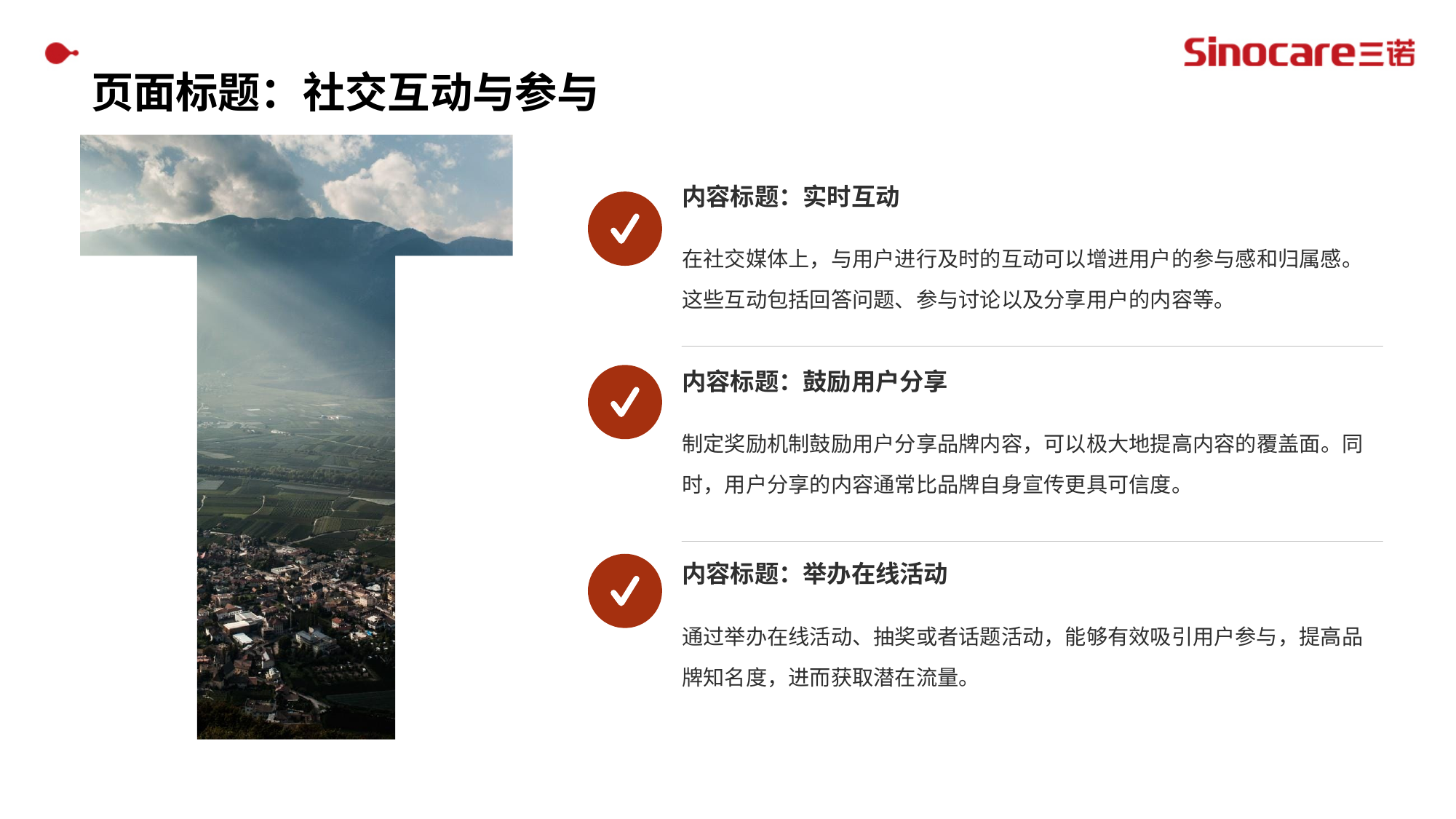

# 页面标题：社交互动与参与

内容标题：实时互动

在社交媒体上，与用户进行及时的互动可以增进用户的参与感和归属感。这些互动包括回答问题、参与讨论以及分享用户的内容等。
内容标题：鼓励用户分享

制定奖励机制鼓励用户分享品牌内容，可以极大地提高内容的覆盖面。同时，用户分享的内容通常比品牌自身宣传更具可信度。
内容标题：举办在线活动

通过举办在线活动、抽奖或者话题活动，能够有效吸引用户参与，提高品牌知名度，进而获取潜在流量。